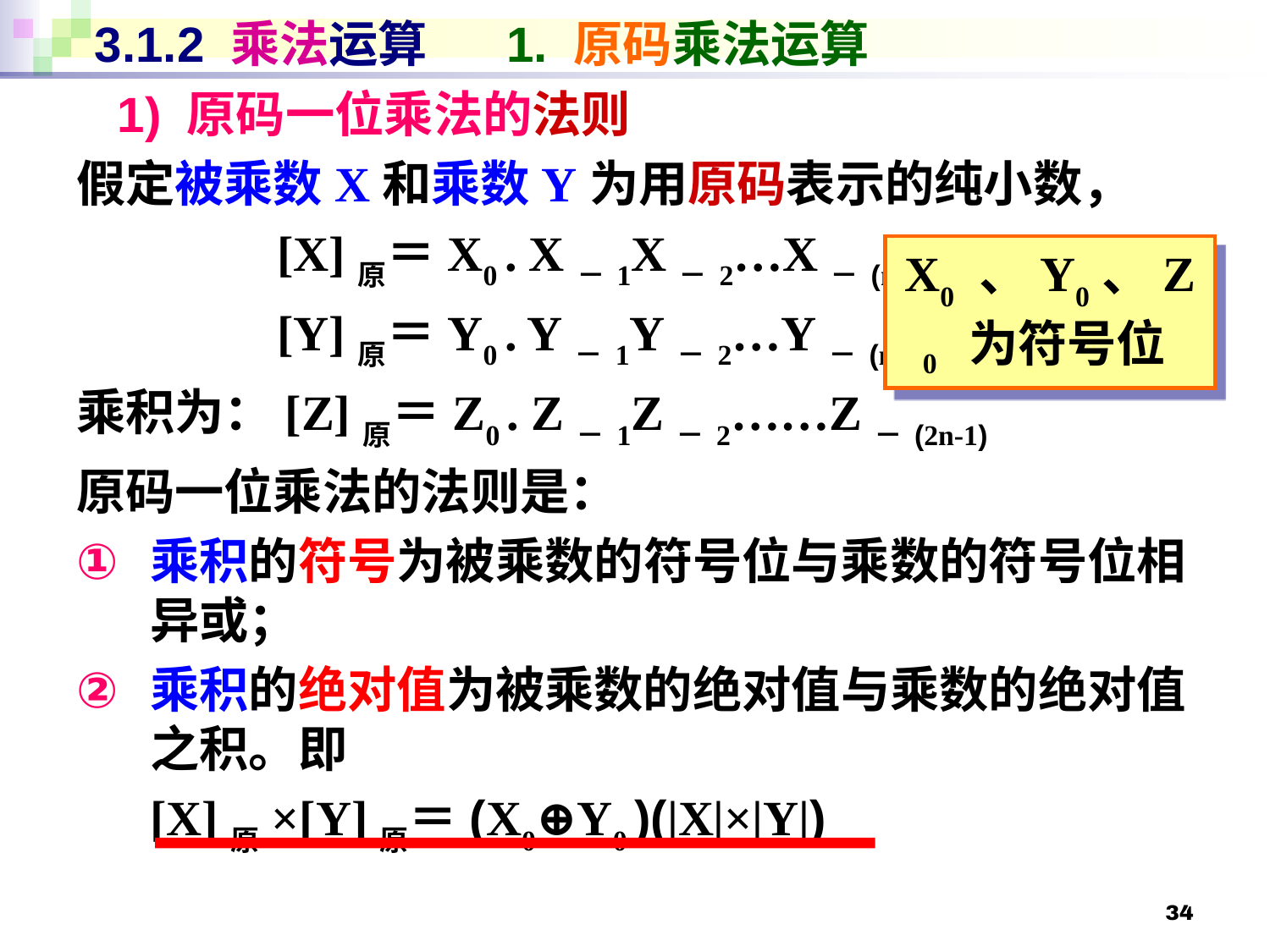

# 3.1.2 乘法运算      1. 原码乘法运算
1) 原码一位乘法的法则
假定被乘数X和乘数Y为用原码表示的纯小数，
		[X]原＝X0 . X－1X－2…X－(n-1)
		[Y]原＝Y0 . Y－1Y－2…Y－(n-1)
乘积为：[Z]原＝Z0 . Z－1Z－2……Z－(2n-1)
原码一位乘法的法则是：
乘积的符号为被乘数的符号位与乘数的符号位相异或；
乘积的绝对值为被乘数的绝对值与乘数的绝对值之积。即
	[X]原×[Y]原＝(X0⊕Y0 )(|X|×|Y|)
X0 、Y0、Z0  为符号位

34